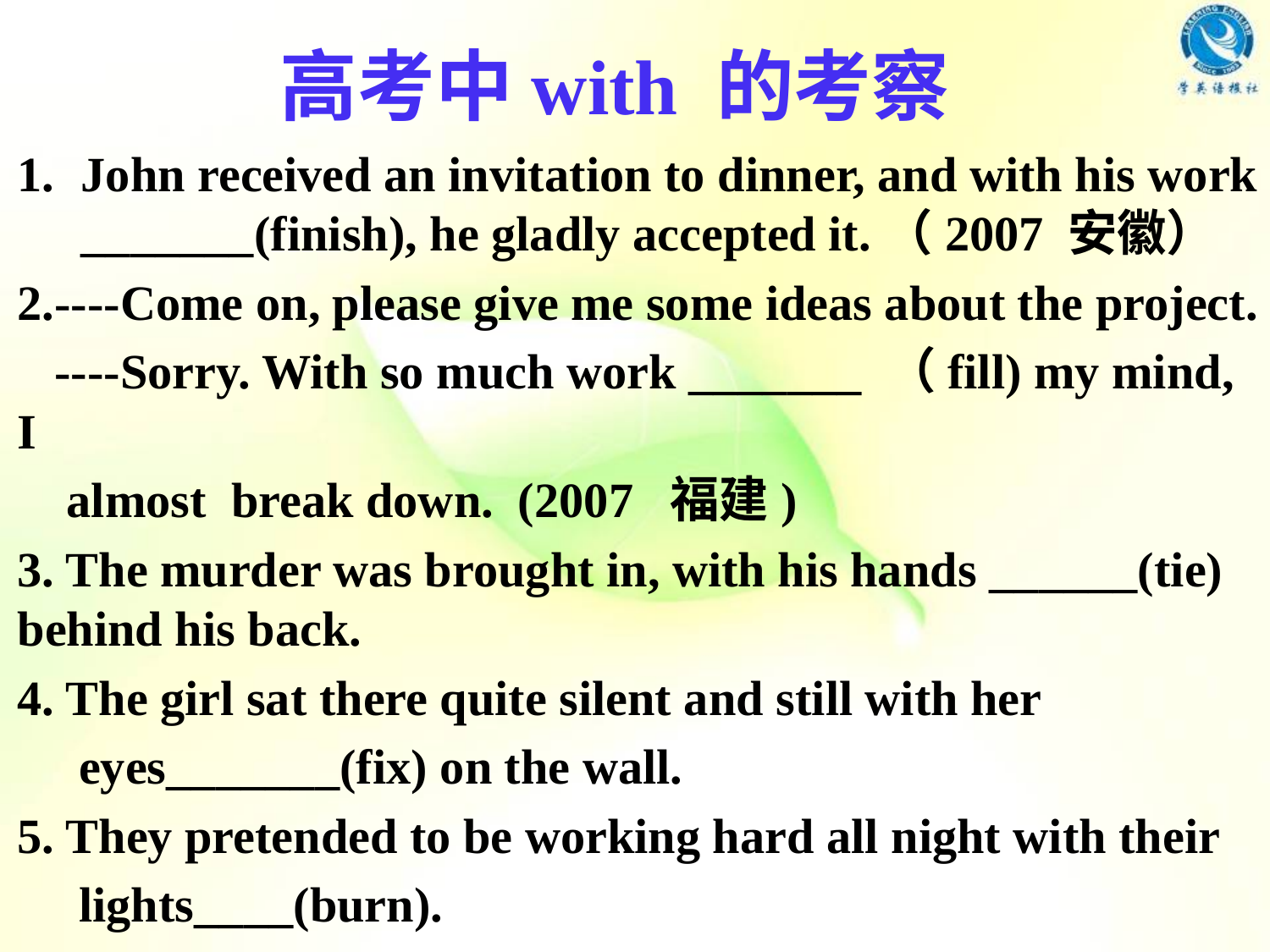

# 高考中with 的考察
John received an invitation to dinner, and with his work _______(finish), he gladly accepted it.（2007 安徽）
2.----Come on, please give me some ideas about the project.
   ----Sorry. With so much work _______ （fill) my mind, I
    almost  break down.  (2007  福建)
3. The murder was brought in, with his hands ______(tie) behind his back.
4. The girl sat there quite silent and still with her
     eyes_______(fix) on the wall.
5. They pretended to be working hard all night with their
     lights____(burn).